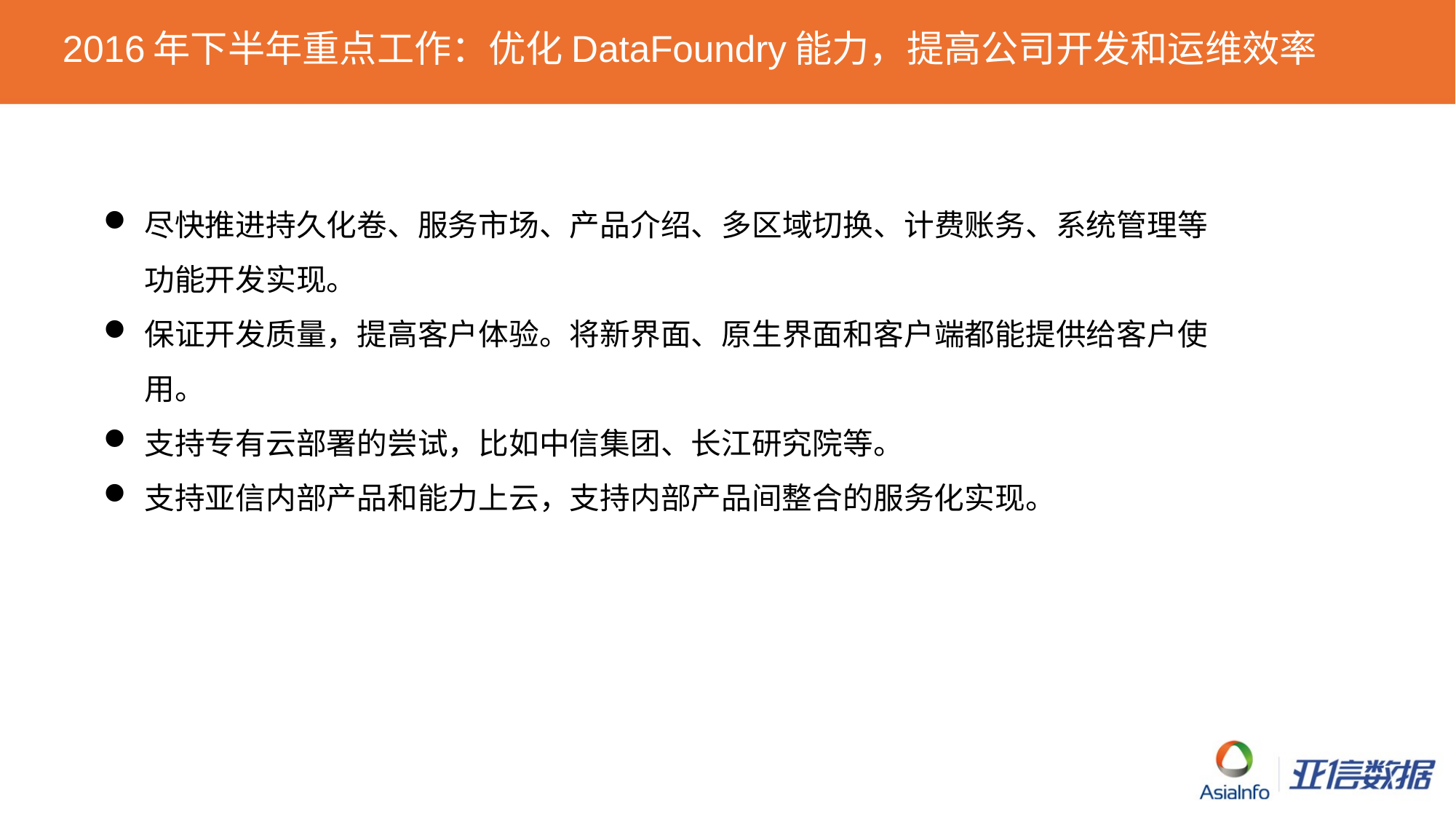

# 2016年下半年重点工作：优化DataFoundry能力，提高公司开发和运维效率
尽快推进持久化卷、服务市场、产品介绍、多区域切换、计费账务、系统管理等功能开发实现。
保证开发质量，提高客户体验。将新界面、原生界面和客户端都能提供给客户使用。
支持专有云部署的尝试，比如中信集团、长江研究院等。
支持亚信内部产品和能力上云，支持内部产品间整合的服务化实现。